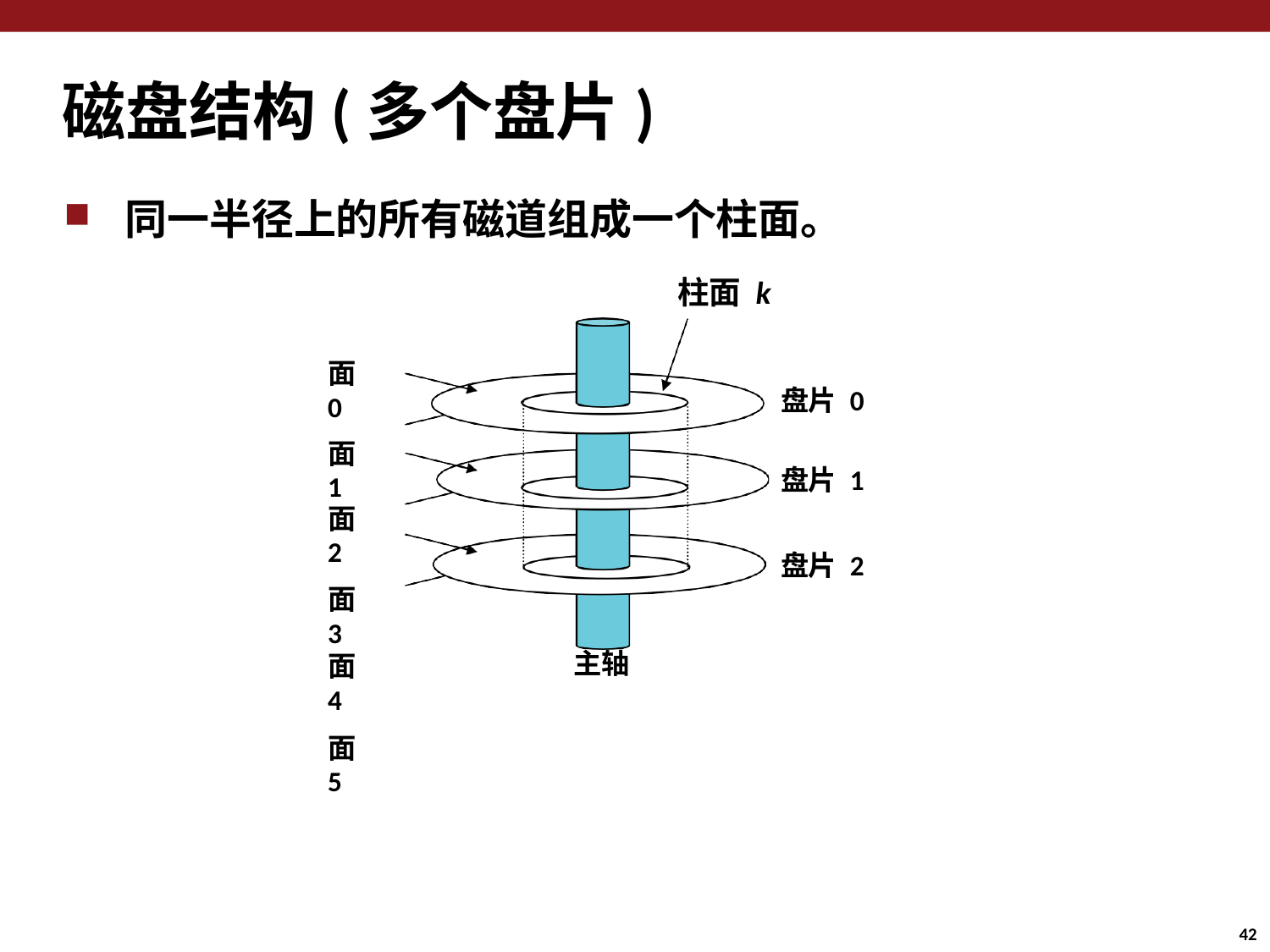

# 磁盘结构(多个盘片)
同一半径上的所有磁道组成一个柱面。
柱面 k

面 0
面 1
面 2
面 3
面 4
面 5
盘片 0

盘片 1

盘片 2
主轴
42